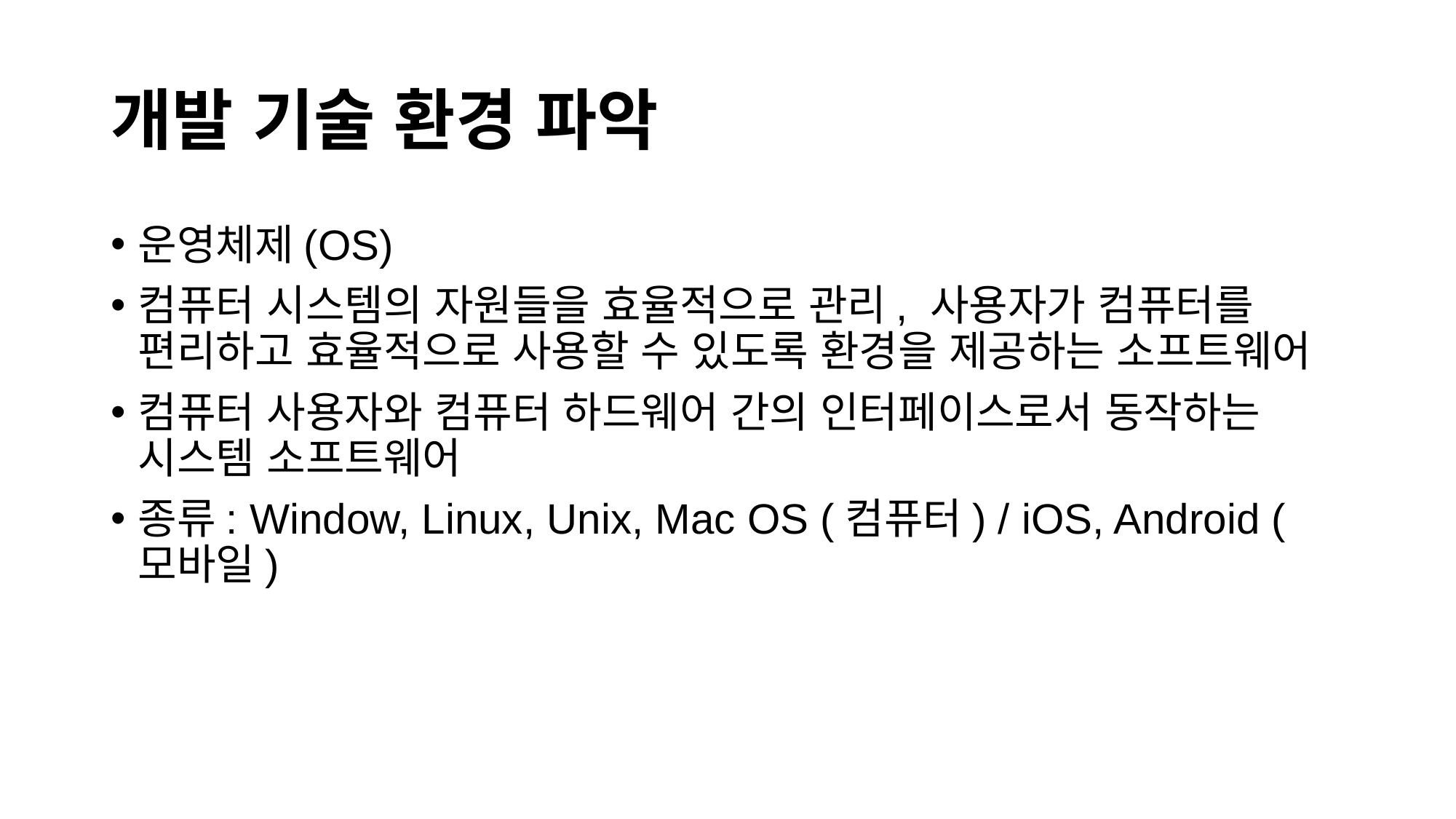

# 개발 기술 환경 파악
운영체제(OS)
컴퓨터 시스템의 자원들을 효율적으로 관리, 사용자가 컴퓨터를 편리하고 효율적으로 사용할 수 있도록 환경을 제공하는 소프트웨어
컴퓨터 사용자와 컴퓨터 하드웨어 간의 인터페이스로서 동작하는 시스템 소프트웨어
종류: Window, Linux, Unix, Mac OS (컴퓨터) / iOS, Android (모바일)